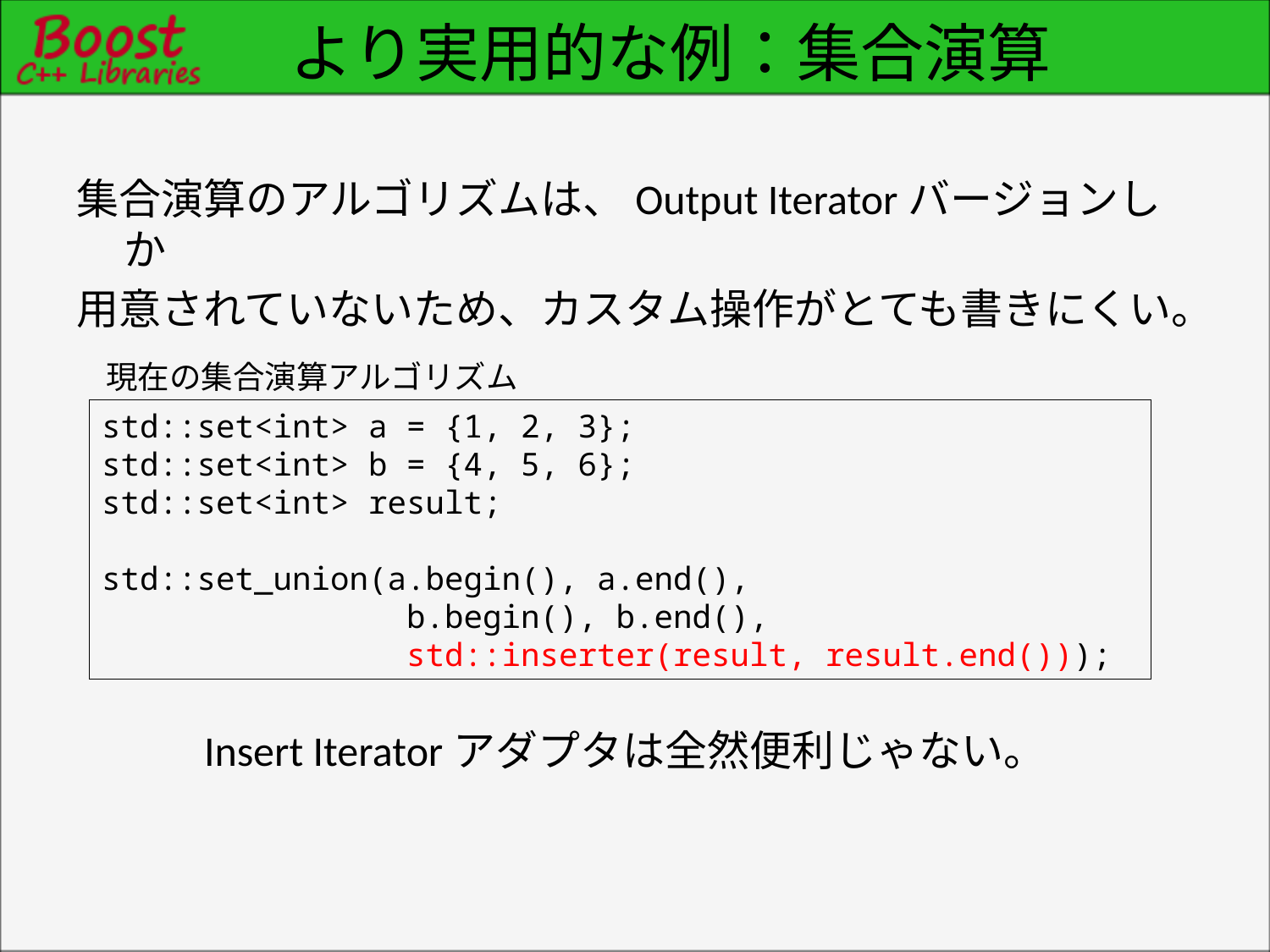

# より実用的な例：集合演算
集合演算のアルゴリズムは、Output Iteratorバージョンしか
用意されていないため、カスタム操作がとても書きにくい。
現在の集合演算アルゴリズム
std::set<int> a = {1, 2, 3};
std::set<int> b = {4, 5, 6};
std::set<int> result;

std::set_union(a.begin(), a.end(),
                b.begin(), b.end(),
                std::inserter(result, result.end()));
Insert Iteratorアダプタは全然便利じゃない。